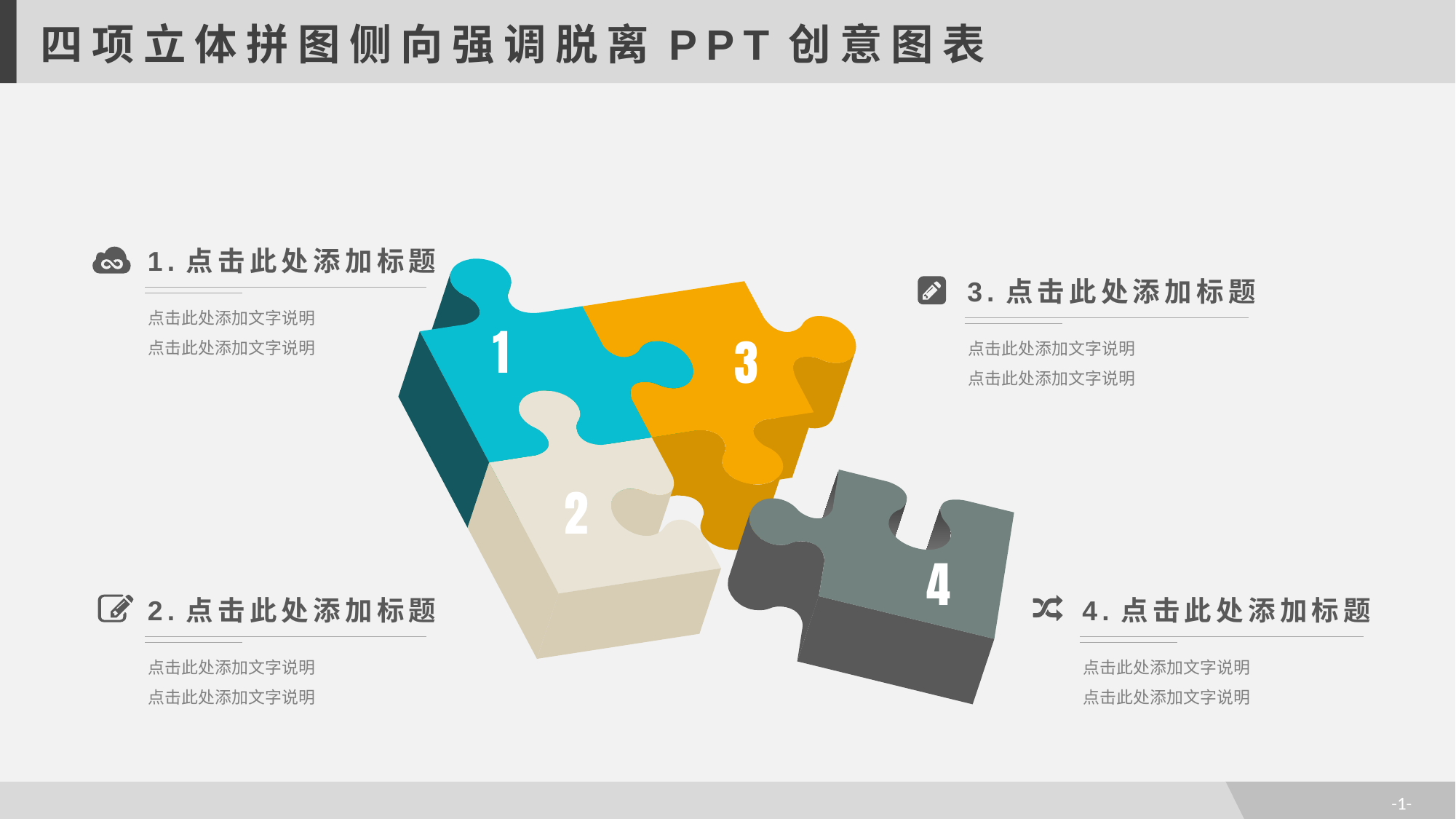

四项立体拼图侧向强调脱离PPT创意图表
1.点击此处添加标题

点击此处添加文字说明
点击此处添加文字说明

3.点击此处添加标题

点击此处添加文字说明
点击此处添加文字说明
1
3
2
4
2.点击此处添加标题

点击此处添加文字说明
点击此处添加文字说明
4.点击此处添加标题

点击此处添加文字说明
点击此处添加文字说明
-1-